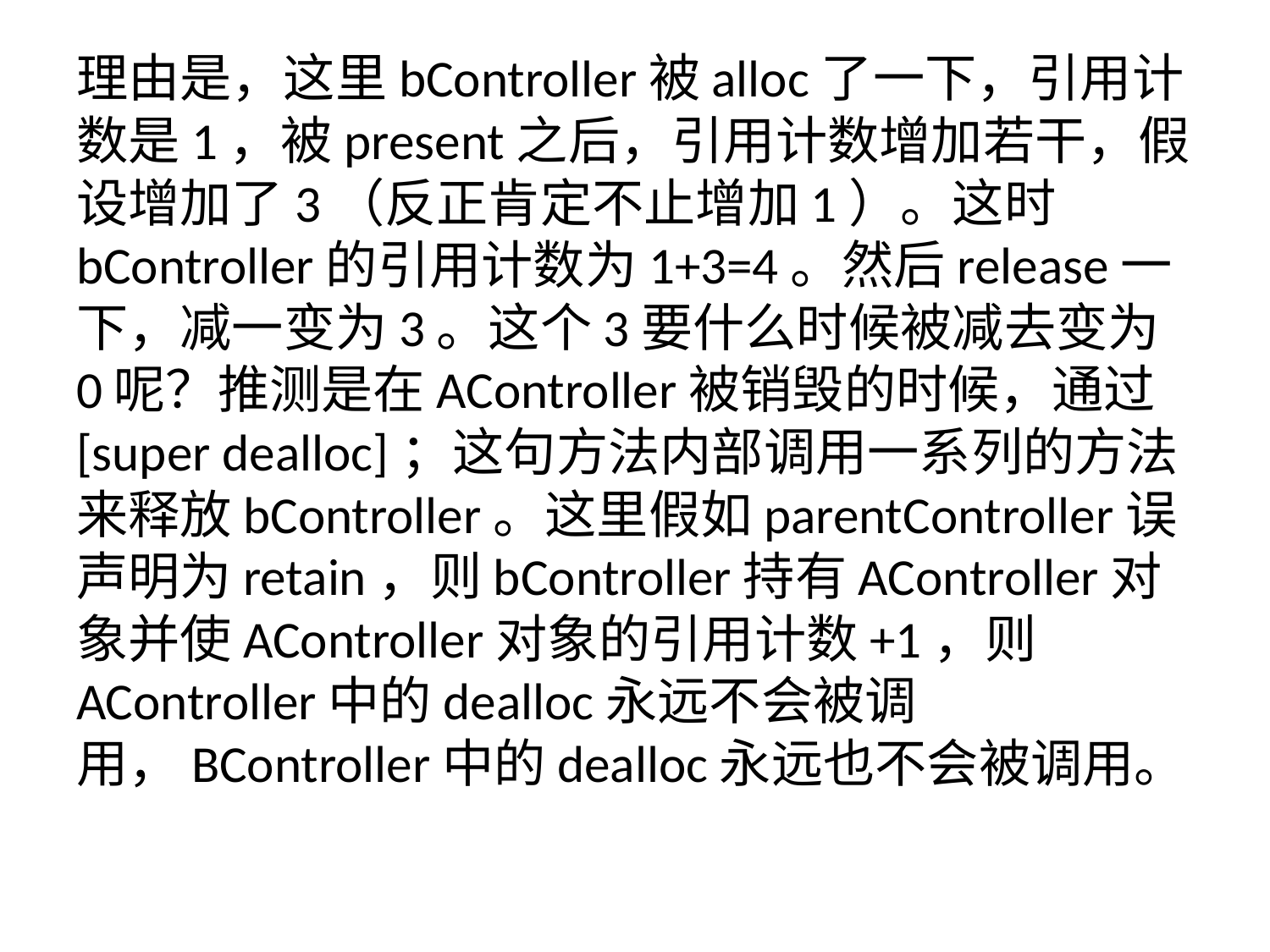

理由是，这里bController被alloc了一下，引用计数是1，被present之后，引用计数增加若干，假设增加了3（反正肯定不止增加1）。这时bController的引用计数为1+3=4。然后release一下，减一变为3。这个3要什么时候被减去变为0呢？推测是在AController被销毁的时候，通过[super dealloc]；这句方法内部调用一系列的方法来释放bController。这里假如parentController误声明为retain，则bController持有AController对象并使AController对象的引用计数+1，则AController中的dealloc永远不会被调用，BController中的dealloc永远也不会被调用。